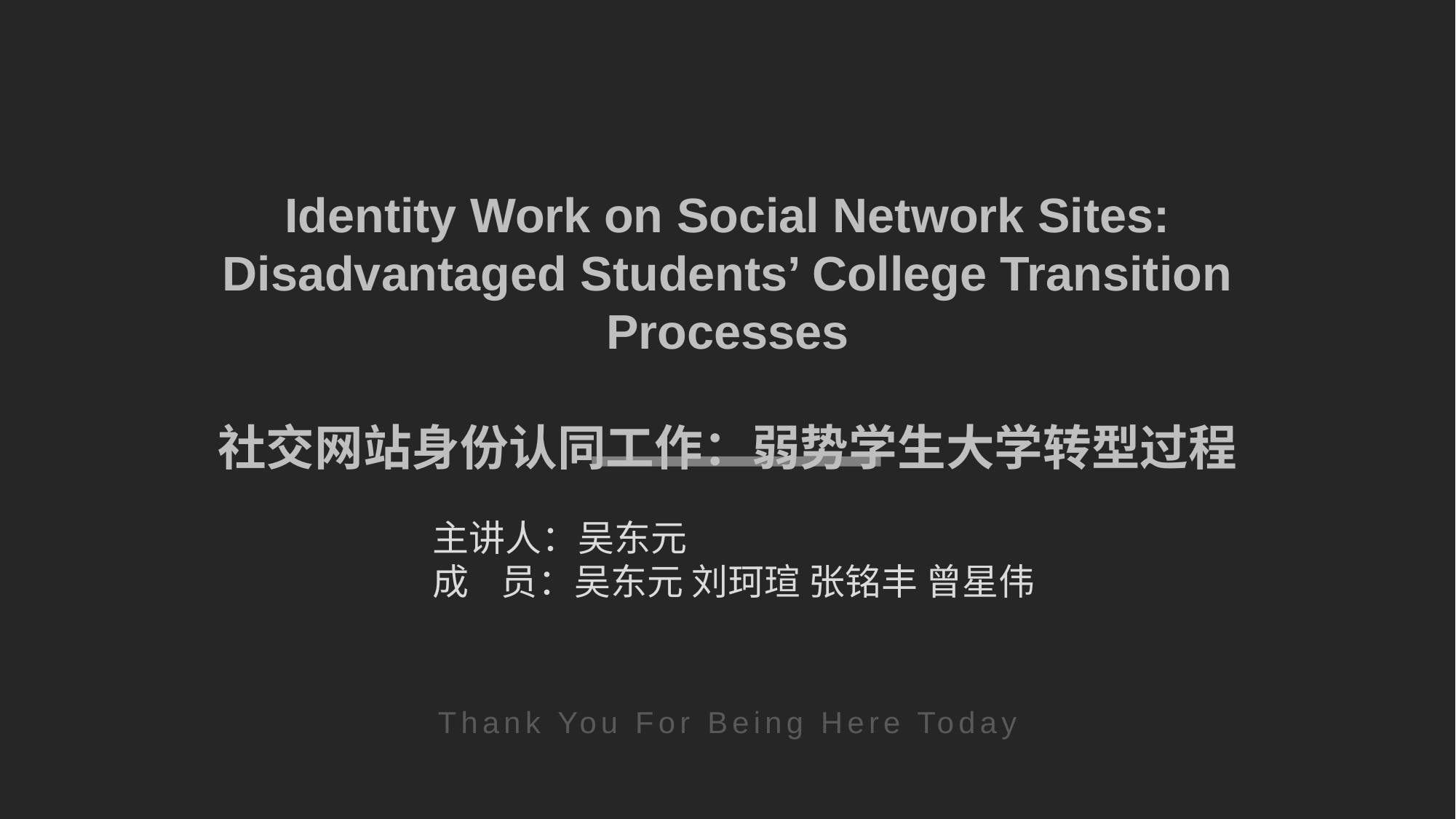

Identity Work on Social Network Sites: Disadvantaged Students’ College Transition Processes

社交网站身份认同工作：弱势学生大学转型过程

主讲人：吴东元
成    员：吴东元 刘珂瑄 张铭丰 曾星伟
Thank You For Being Here Today